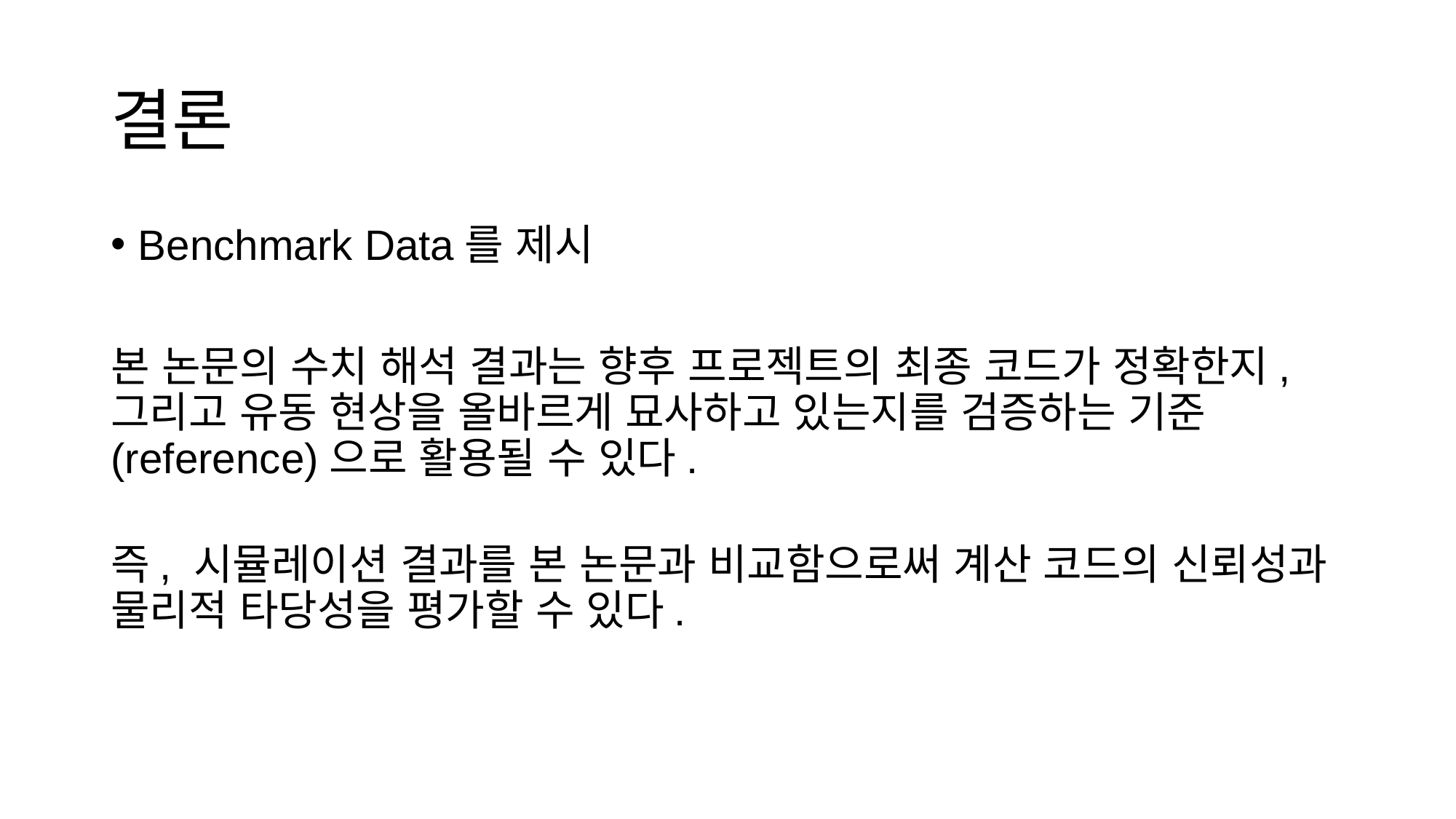

# 결론
Benchmark Data를 제시

본 논문의 수치 해석 결과는 향후 프로젝트의 최종 코드가 정확한지, 그리고 유동 현상을 올바르게 묘사하고 있는지를 검증하는 기준(reference)으로 활용될 수 있다.
즉, 시뮬레이션 결과를 본 논문과 비교함으로써 계산 코드의 신뢰성과 물리적 타당성을 평가할 수 있다.